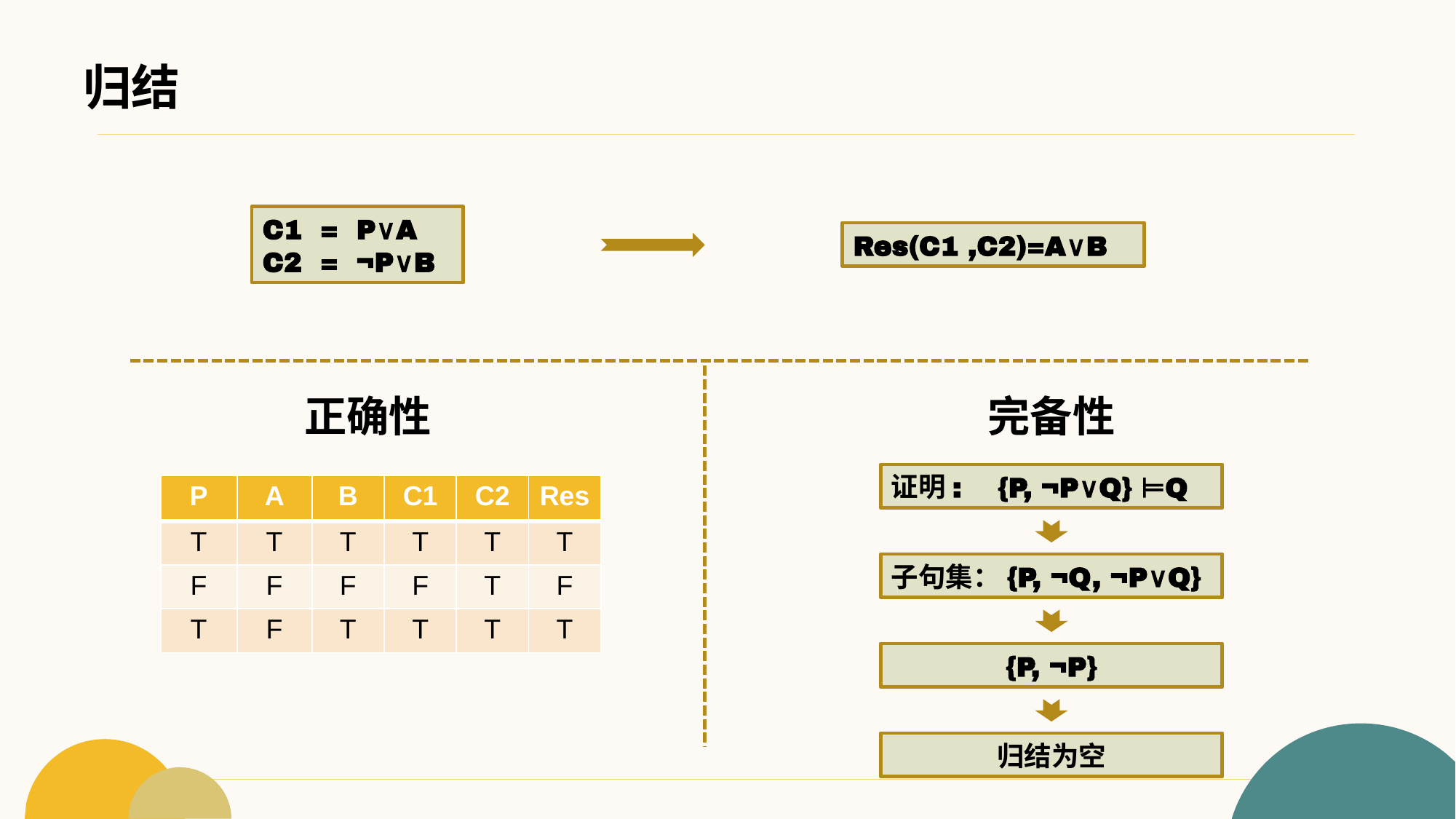

# 归结
C1  =  P∨A
C2  =  ¬P∨B
Res(C1 ,C2)=A∨B

正确性
完备性
证明:    {P, ¬P∨Q} ⊨Q
| P | A | B | C1 | C2 | Res |
| --- | --- | --- | --- | --- | --- |
| T | T | T | T | T | T |
| F | F | F | F | T | F |
| T | F | T | T | T | T |

子句集：{P, ¬Q, ¬P∨Q}

{P, ¬P}

归结为空